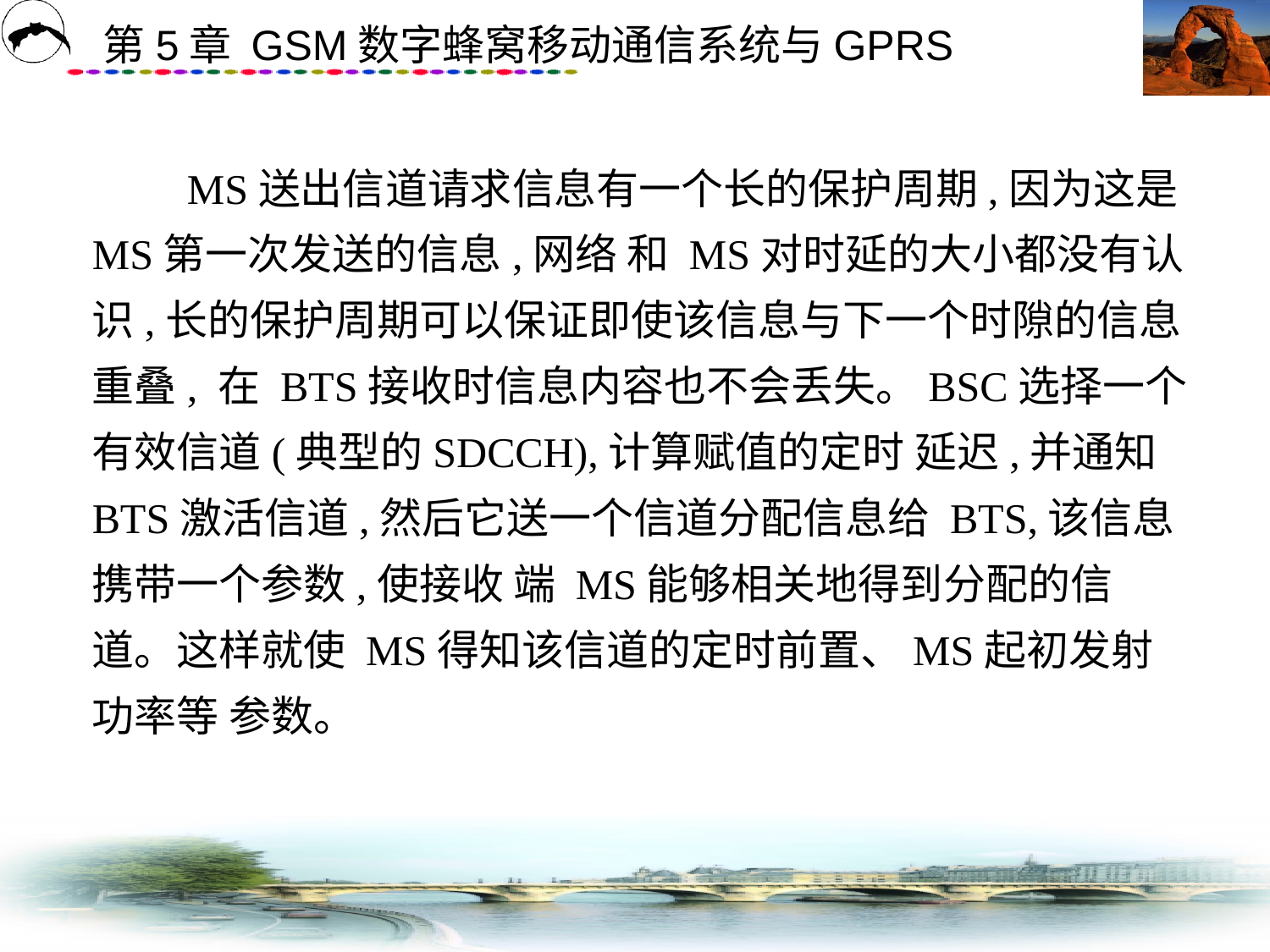

# MS送出信道请求信息有一个长的保护周期,因为这是 MS第一次发送的信息,网络 和 MS对时延的大小都没有认识,长的保护周期可以保证即使该信息与下一个时隙的信息重叠, 在 BTS接收时信息内容也不会丢失。BSC选择一个有效信道(典型的SDCCH),计算赋值的定时 延迟,并通知 BTS激活信道,然后它送一个信道分配信息给 BTS,该信息携带一个参数,使接收 端 MS能够相关地得到分配的信道。这样就使 MS得知该信道的定时前置、MS起初发射功率等 参数。